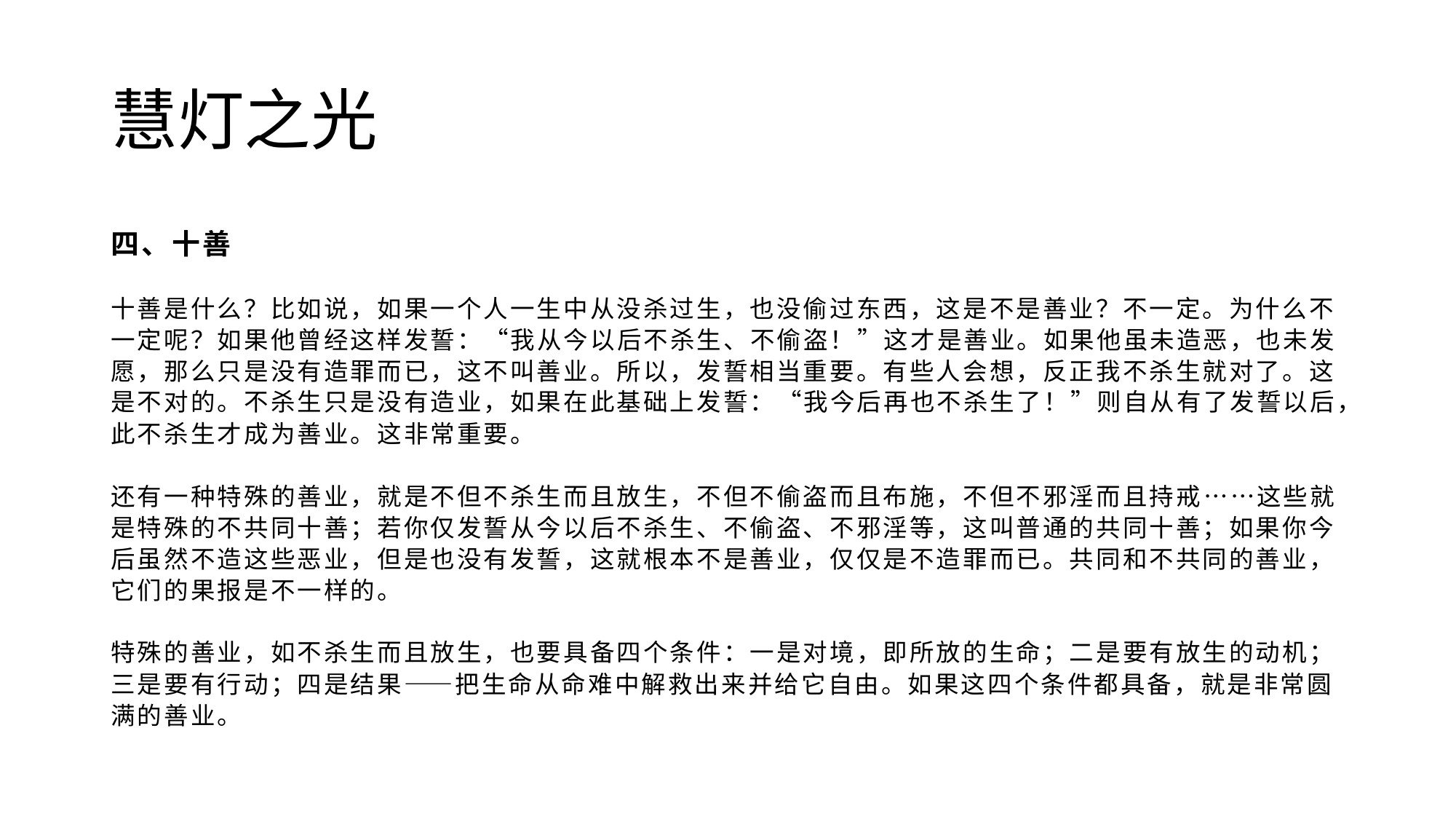

# 慧灯之光
四、十善

十善是什么？比如说，如果一个人一生中从没杀过生，也没偷过东西，这是不是善业？不一定。为什么不一定呢？如果他曾经这样发誓：“我从今以后不杀生、不偷盗！”这才是善业。如果他虽未造恶，也未发愿，那么只是没有造罪而已，这不叫善业。所以，发誓相当重要。有些人会想，反正我不杀生就对了。这是不对的。不杀生只是没有造业，如果在此基础上发誓：“我今后再也不杀生了！”则自从有了发誓以后，此不杀生才成为善业。这非常重要。

还有一种特殊的善业，就是不但不杀生而且放生，不但不偷盗而且布施，不但不邪淫而且持戒……这些就是特殊的不共同十善；若你仅发誓从今以后不杀生、不偷盗、不邪淫等，这叫普通的共同十善；如果你今后虽然不造这些恶业，但是也没有发誓，这就根本不是善业，仅仅是不造罪而已。共同和不共同的善业，它们的果报是不一样的。

特殊的善业，如不杀生而且放生，也要具备四个条件：一是对境，即所放的生命；二是要有放生的动机；三是要有行动；四是结果——把生命从命难中解救出来并给它自由。如果这四个条件都具备，就是非常圆满的善业。